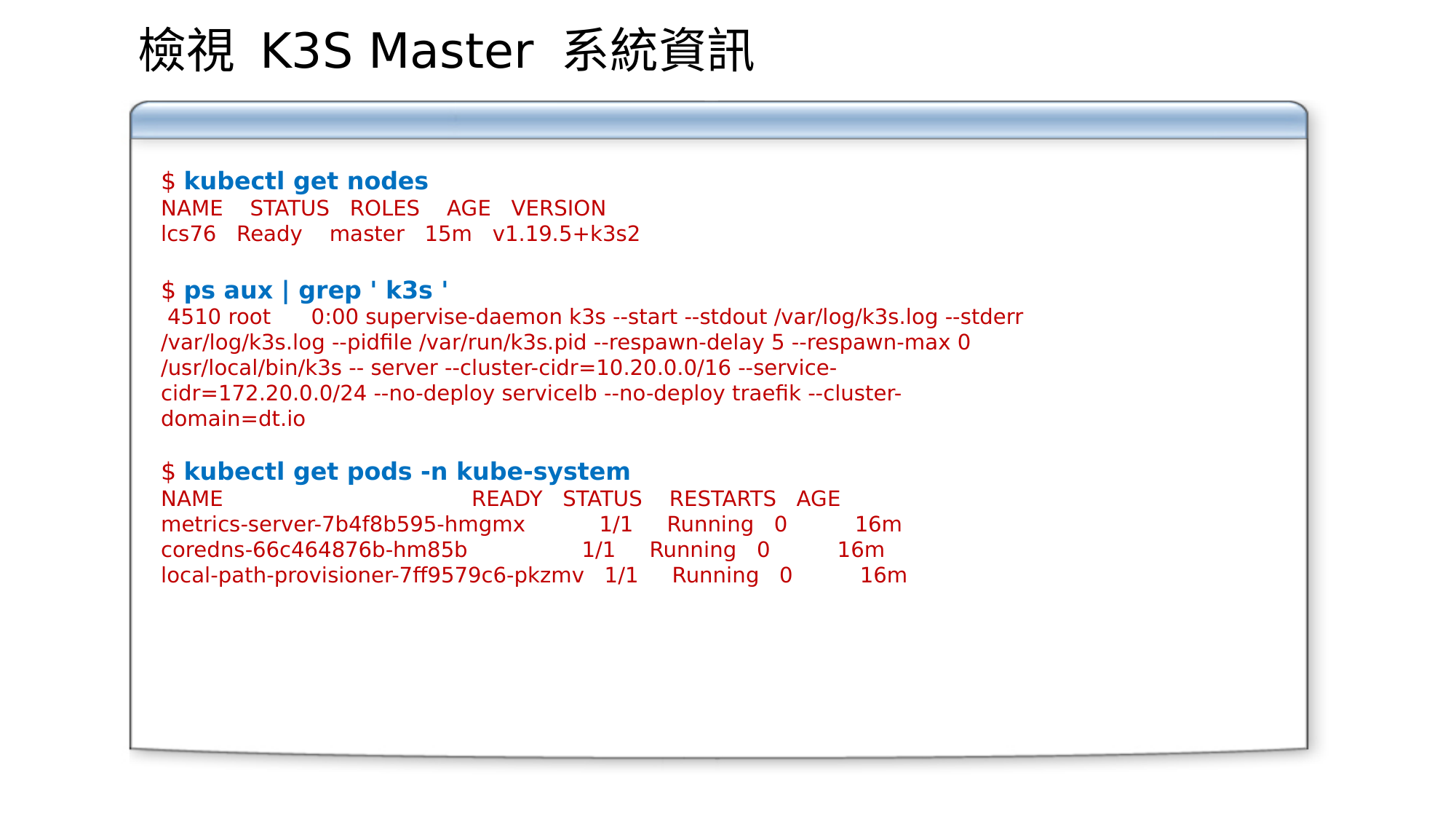

檢視 K3S Master 系統資訊
$ kubectl get nodes
NAME    STATUS   ROLES    AGE   VERSION
lcs76   Ready    master   15m   v1.19.5+k3s2

$ ps aux | grep ' k3s '
 4510 root      0:00 supervise-daemon k3s --start --stdout /var/log/k3s.log --stderr /var/log/k3s.log --pidfile /var/run/k3s.pid --respawn-delay 5 --respawn-max 0 /usr/local/bin/k3s -- server --cluster-cidr=10.20.0.0/16 --service-cidr=172.20.0.0/24 --no-deploy servicelb --no-deploy traefik --cluster-domain=dt.io

$ kubectl get pods -n kube-system
NAME                                     READY   STATUS    RESTARTS   AGE
metrics-server-7b4f8b595-hmgmx           1/1     Running   0          16m
coredns-66c464876b-hm85b                 1/1     Running   0          16m
local-path-provisioner-7ff9579c6-pkzmv   1/1     Running   0          16m